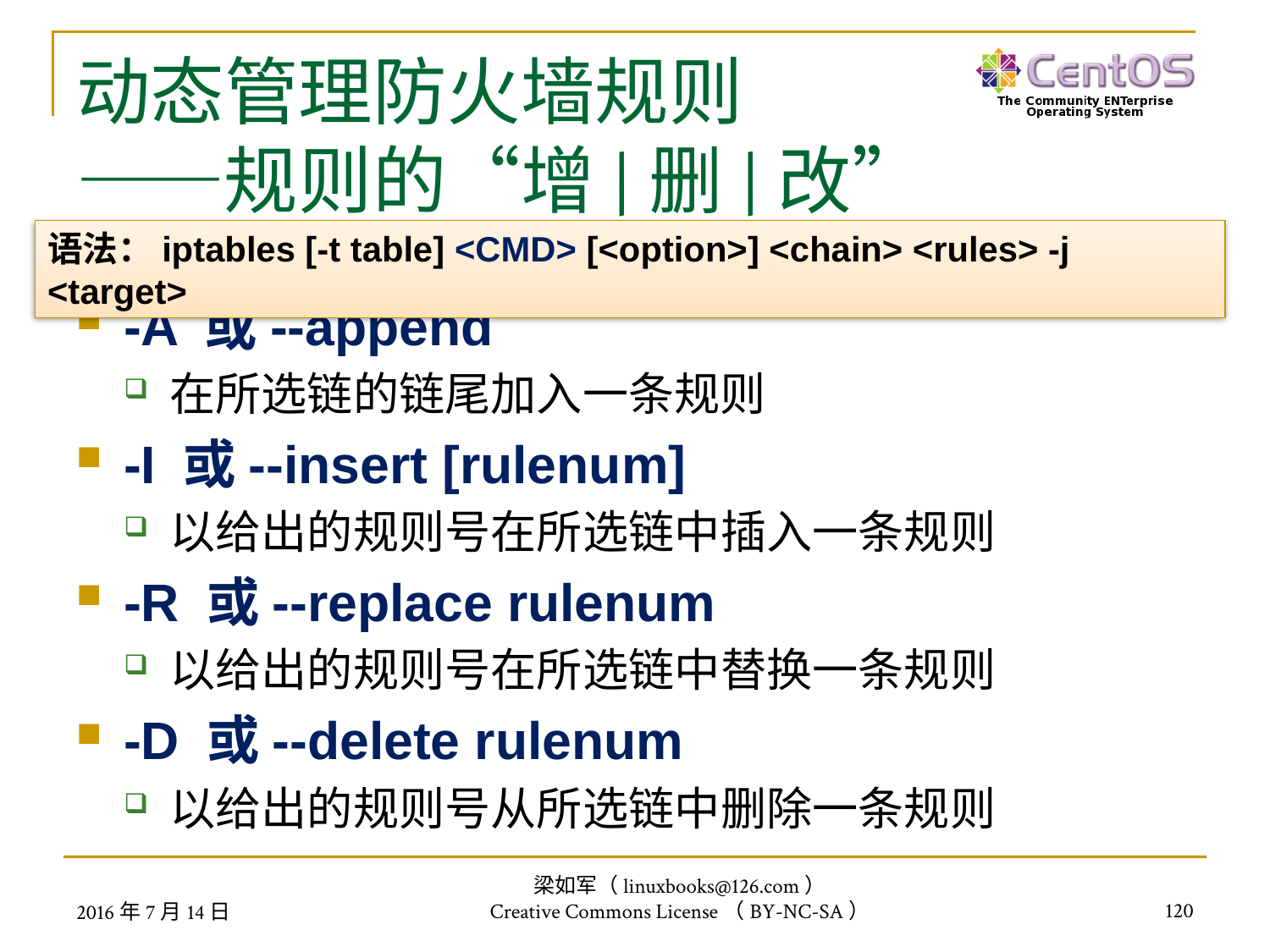

# 动态管理防火墙规则 ——规则的“增|删|改”
语法：iptables [-t table] <CMD> [<option>] <chain> <rules> -j <target>
-A 或--append
在所选链的链尾加入一条规则
-I 或--insert [rulenum]
以给出的规则号在所选链中插入一条规则
-R 或--replace rulenum
以给出的规则号在所选链中替换一条规则
-D 或--delete rulenum
以给出的规则号从所选链中删除一条规则
梁如军（linuxbooks@126.com）
Creative Commons License（BY-NC-SA）
2016年7月14日
120